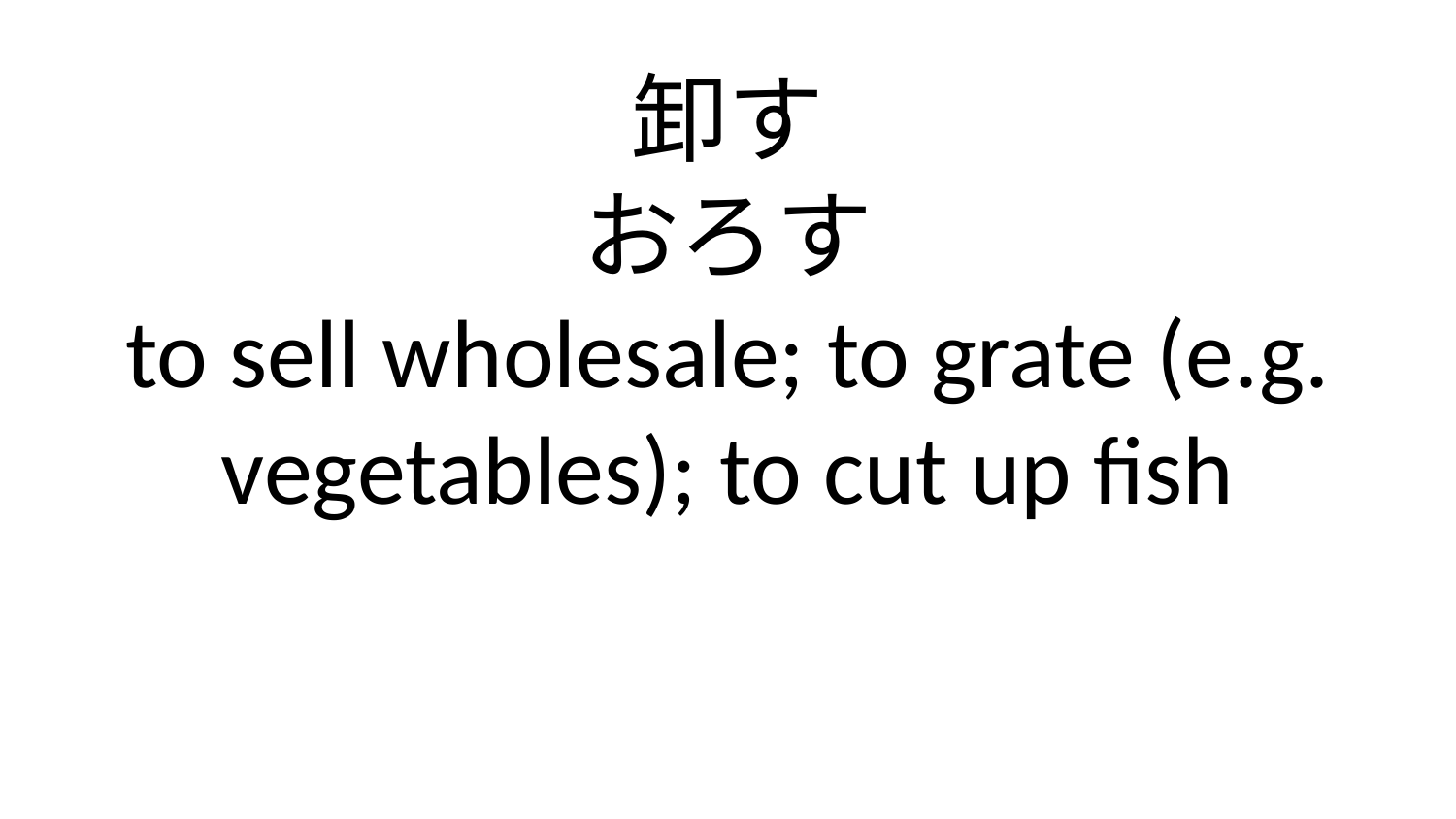

卸す
おろす
to sell wholesale; to grate (e.g. vegetables); to cut up fish